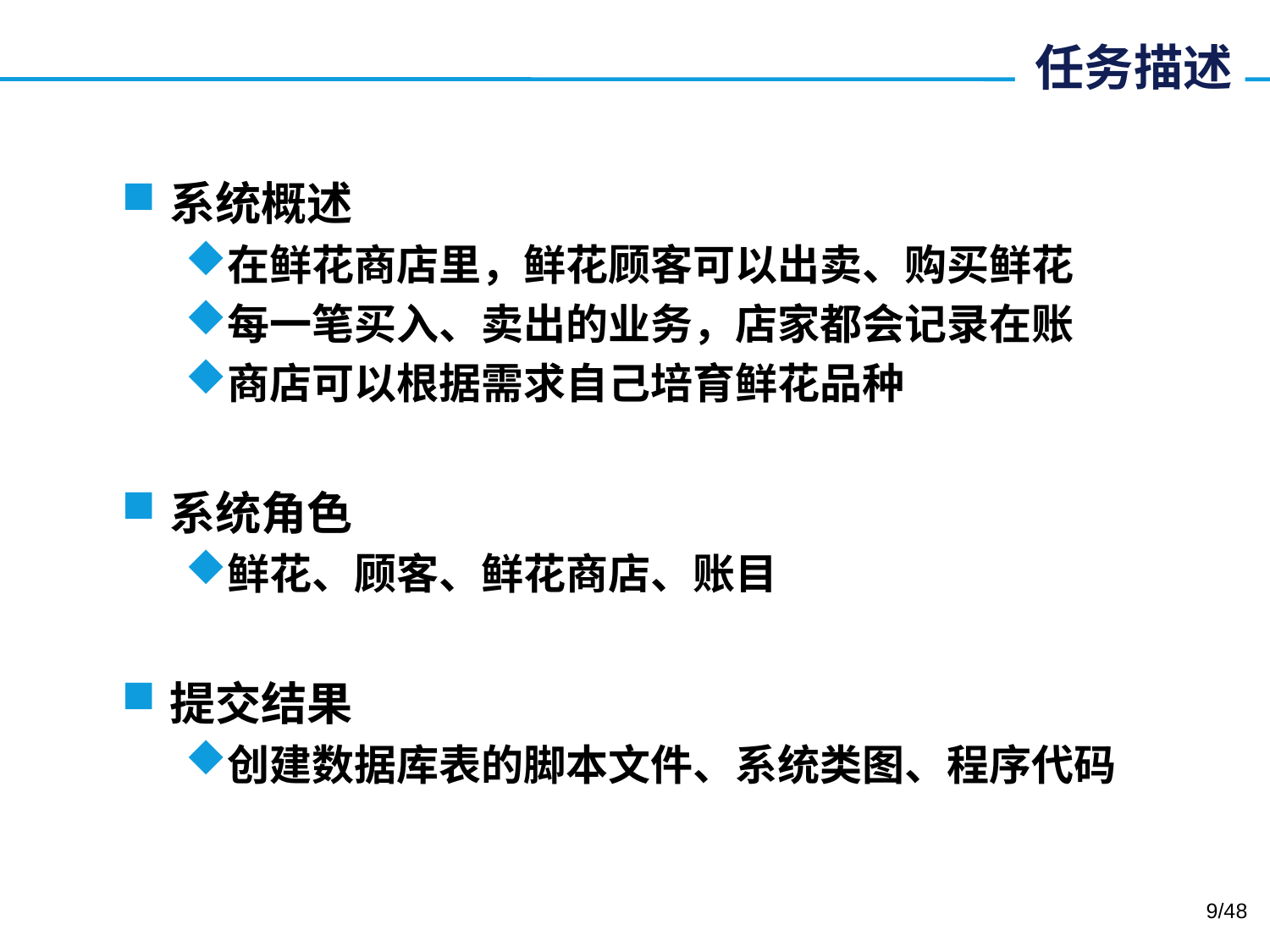

# 任务描述
系统概述
在鲜花商店里，鲜花顾客可以出卖、购买鲜花
每一笔买入、卖出的业务，店家都会记录在账
商店可以根据需求自己培育鲜花品种

系统角色
鲜花、顾客、鲜花商店、账目

提交结果
创建数据库表的脚本文件、系统类图、程序代码
9/48